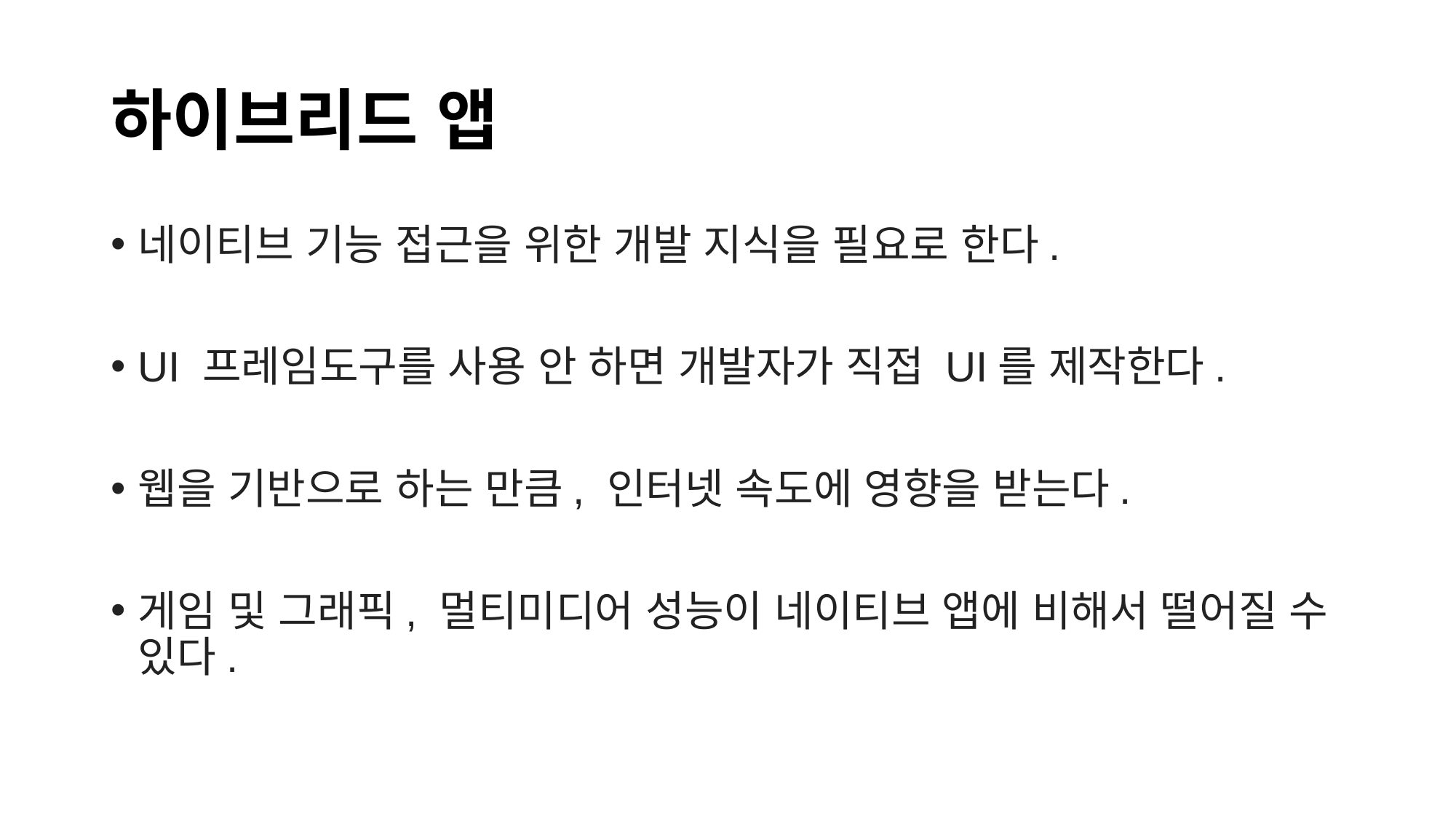

# 하이브리드 앱
네이티브 기능 접근을 위한 개발 지식을 필요로 한다.

UI 프레임도구를 사용 안 하면 개발자가 직접 UI를 제작한다.

웹을 기반으로 하는 만큼, 인터넷 속도에 영향을 받는다.

게임 및 그래픽, 멀티미디어 성능이 네이티브 앱에 비해서 떨어질 수 있다.